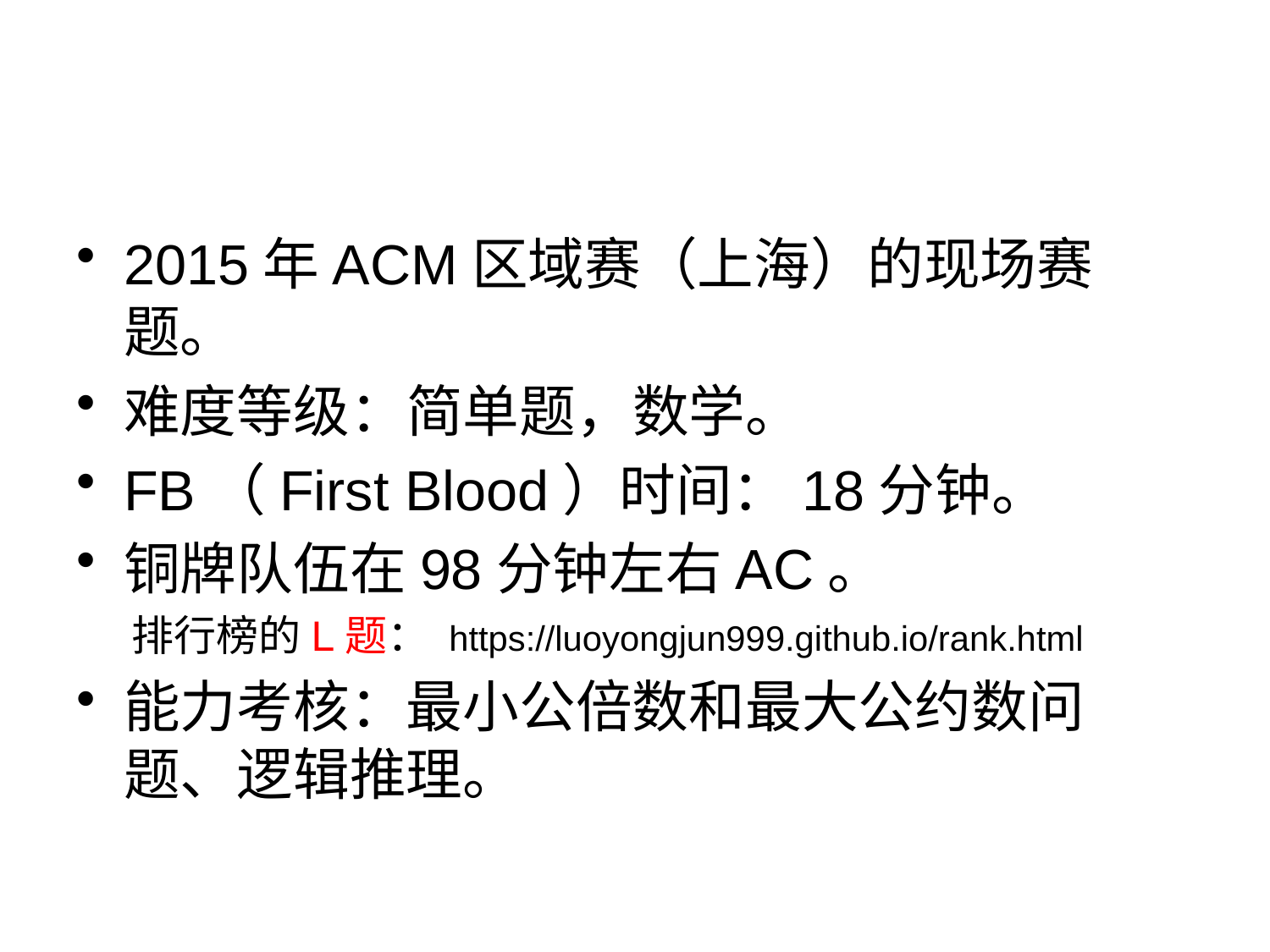

2015年ACM区域赛（上海）的现场赛题。
难度等级：简单题，数学。
FB（First Blood）时间：18分钟。
铜牌队伍在98分钟左右AC。
      排行榜的L题： https://luoyongjun999.github.io/rank.html
能力考核：最小公倍数和最大公约数问题、逻辑推理。